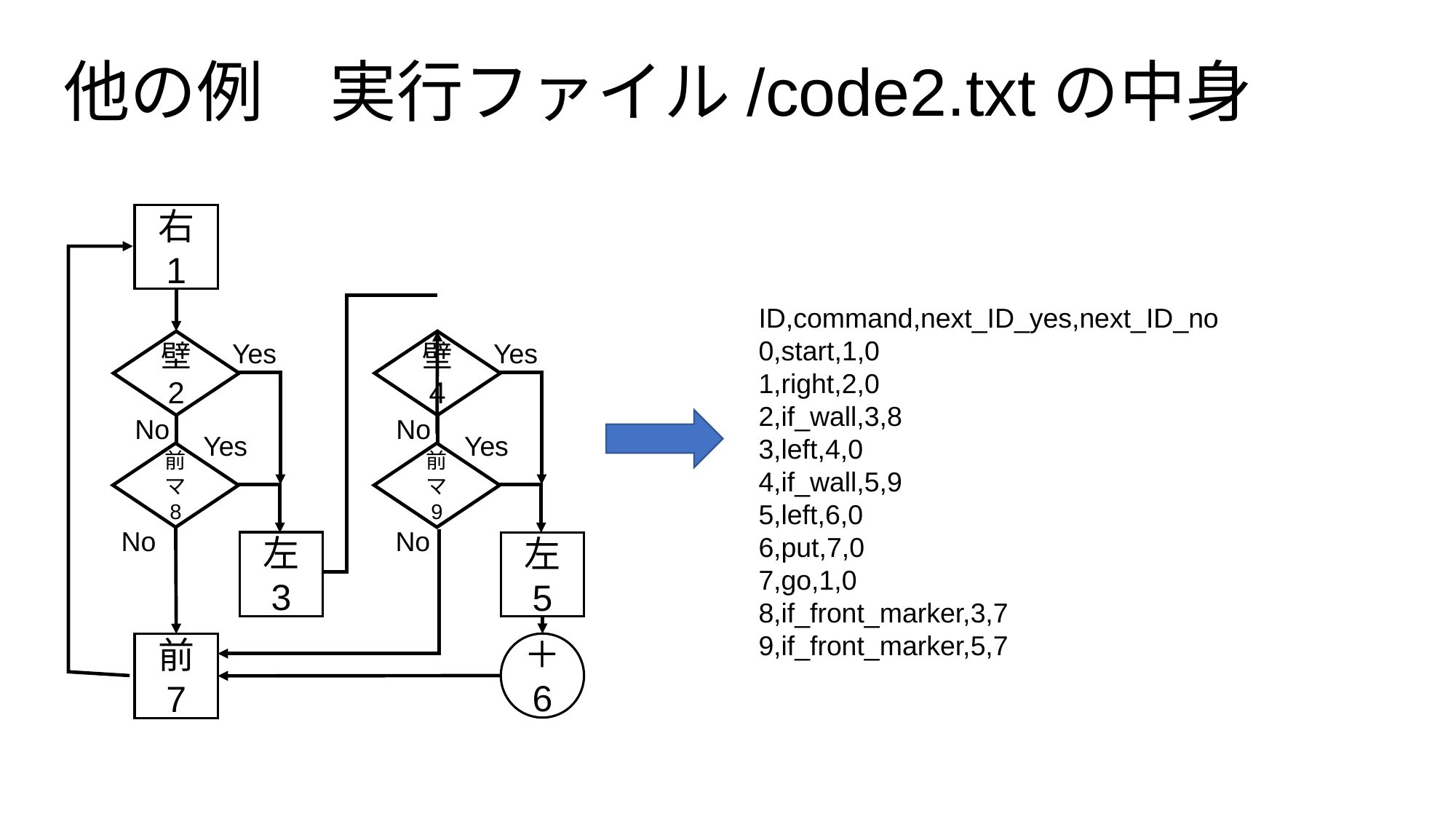

他の例　実行ファイル/code2.txtの中身
右
1

ID,command,next_ID_yes,next_ID_no
0,start,1,0
1,right,2,0
2,if_wall,3,8
3,left,4,0
4,if_wall,5,9
5,left,6,0
6,put,7,0
7,go,1,0
8,if_front_marker,3,7
9,if_front_marker,5,7
壁
2
Yes

No
壁
4
Yes

No

Yes
前マ
8

No
Yes
前マ
9

No

左
3
左
5
＋
6
前
7